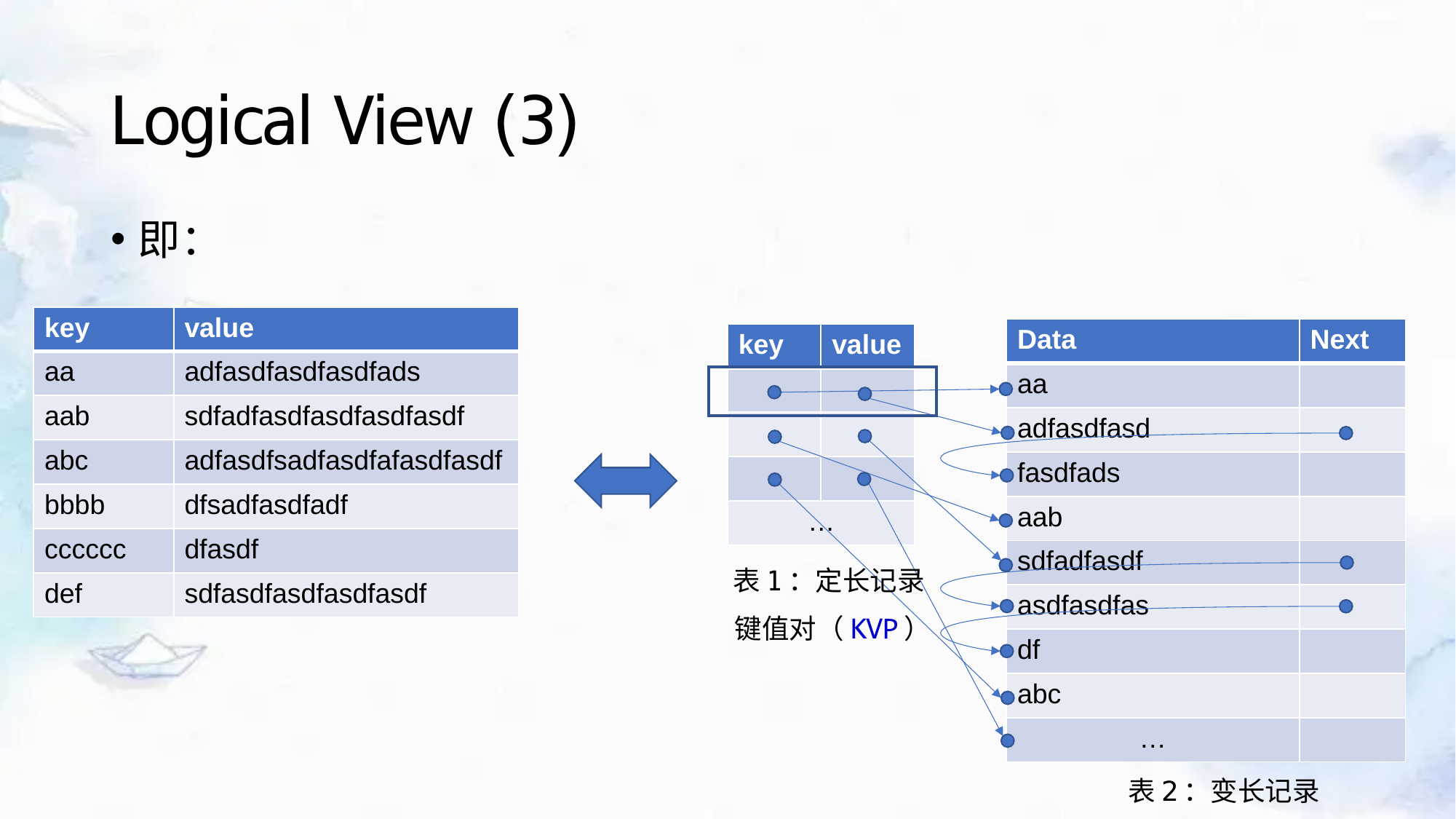

# Logical View (3)
即：
| key | value |
| --- | --- |
| aa | adfasdfasdfasdfads |
| aab | sdfadfasdfasdfasdfasdf |
| abc | adfasdfsadfasdfafasdfasdf |
| bbbb | dfsadfasdfadf |
| cccccc | dfasdf |
| def | sdfasdfasdfasdfasdf |
| Data | Next |
| --- | --- |
| aa |  |
| adfasdfasd |  |
| fasdfads |  |
| aab |  |
| sdfadfasdf |  |
| asdfasdfas |  |
| df |  |
| abc |  |
| … |  |
| key | value |
| --- | --- |
|  |  |
|  |  |
|  |  |
| … |  |

表1：定长记录

键值对（KVP）

表2：变长记录